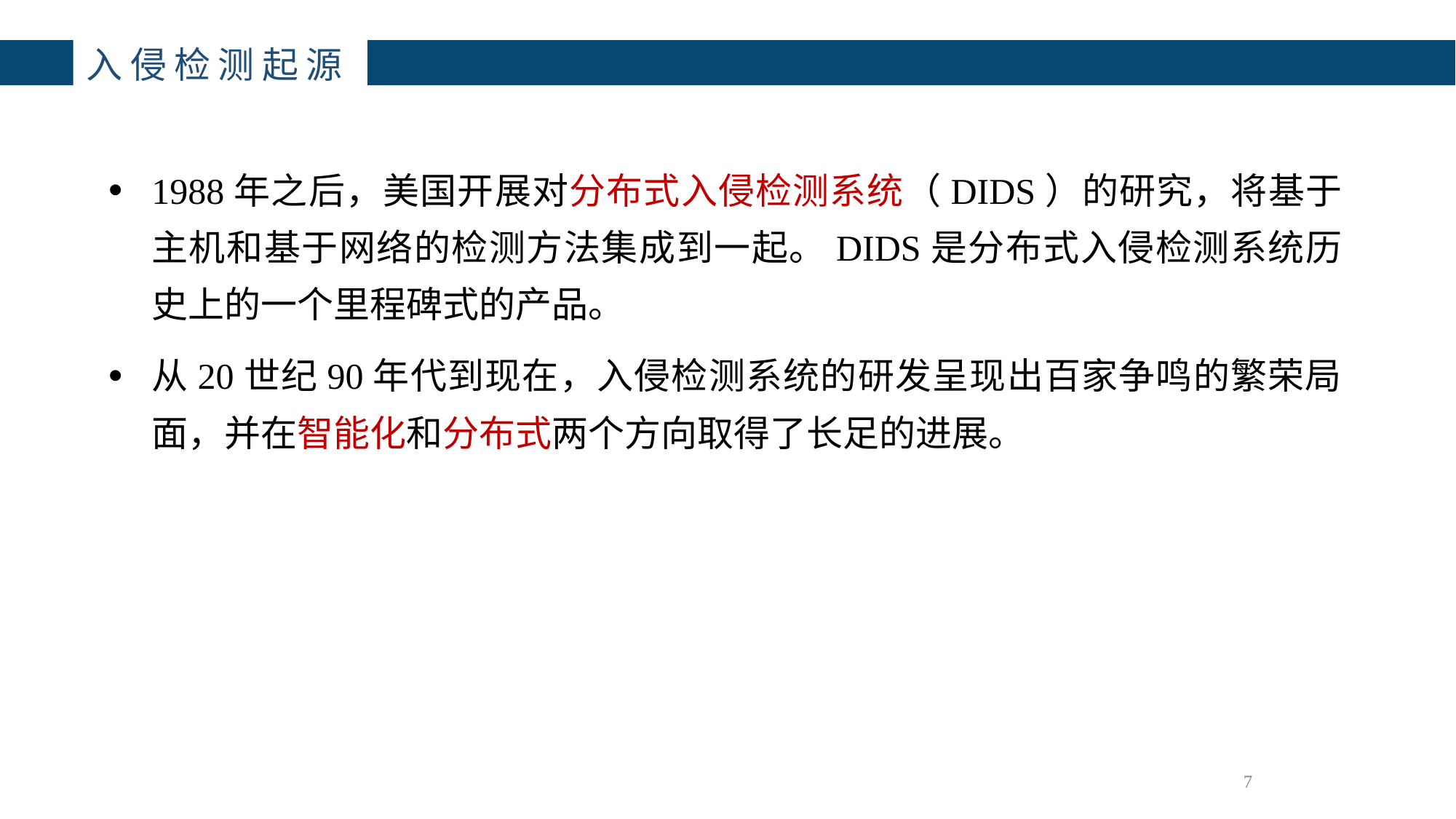

# 入侵检测起源
1988年之后，美国开展对分布式入侵检测系统（DIDS）的研究，将基于主机和基于网络的检测方法集成到一起。DIDS是分布式入侵检测系统历史上的一个里程碑式的产品。
从20世纪90年代到现在，入侵检测系统的研发呈现出百家争鸣的繁荣局面，并在智能化和分布式两个方向取得了长足的进展。
7